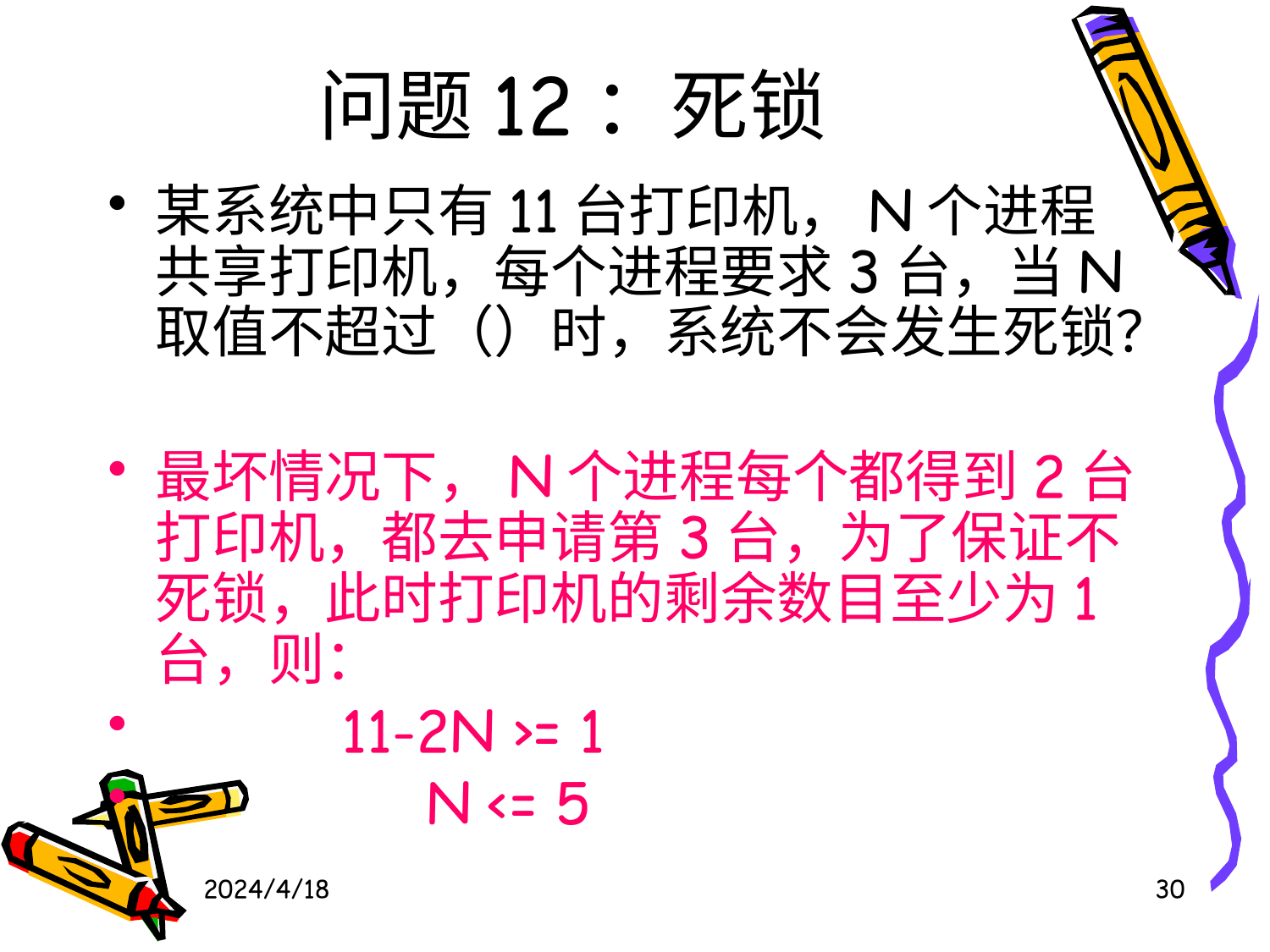

# 问题12：死锁
某系统中只有11台打印机，N个进程共享打印机，每个进程要求3台，当N取值不超过（）时，系统不会发生死锁？

最坏情况下，N个进程每个都得到2台打印机，都去申请第3台，为了保证不死锁，此时打印机的剩余数目至少为1台，则：
           11-2N >= 1
                N <= 5
2024/4/18
30